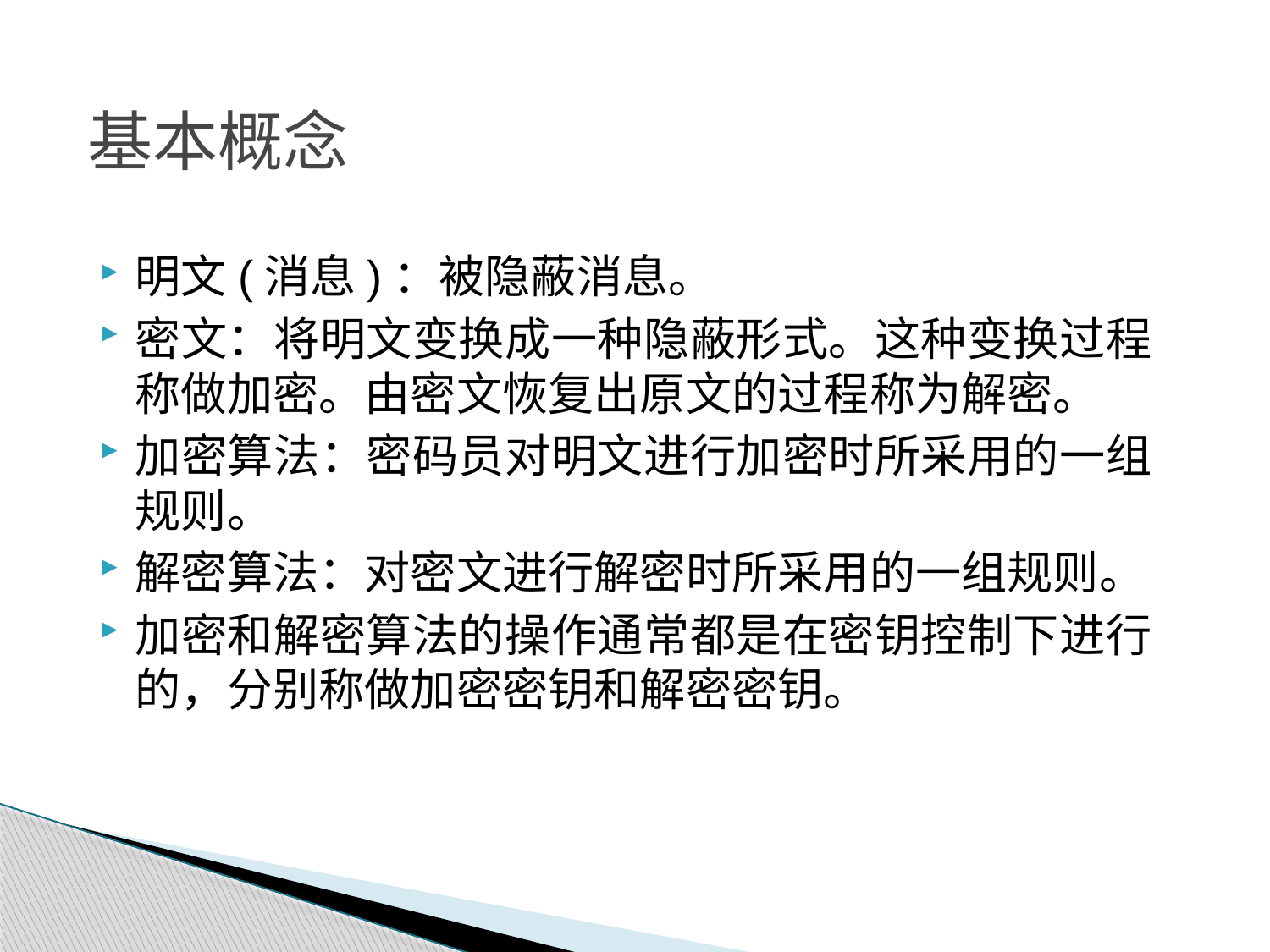

# 基本概念
明文(消息)：被隐蔽消息。
密文：将明文变换成一种隐蔽形式。这种变换过程称做加密。由密文恢复出原文的过程称为解密。
加密算法：密码员对明文进行加密时所采用的一组规则。
解密算法：对密文进行解密时所采用的一组规则。
加密和解密算法的操作通常都是在密钥控制下进行的，分别称做加密密钥和解密密钥。